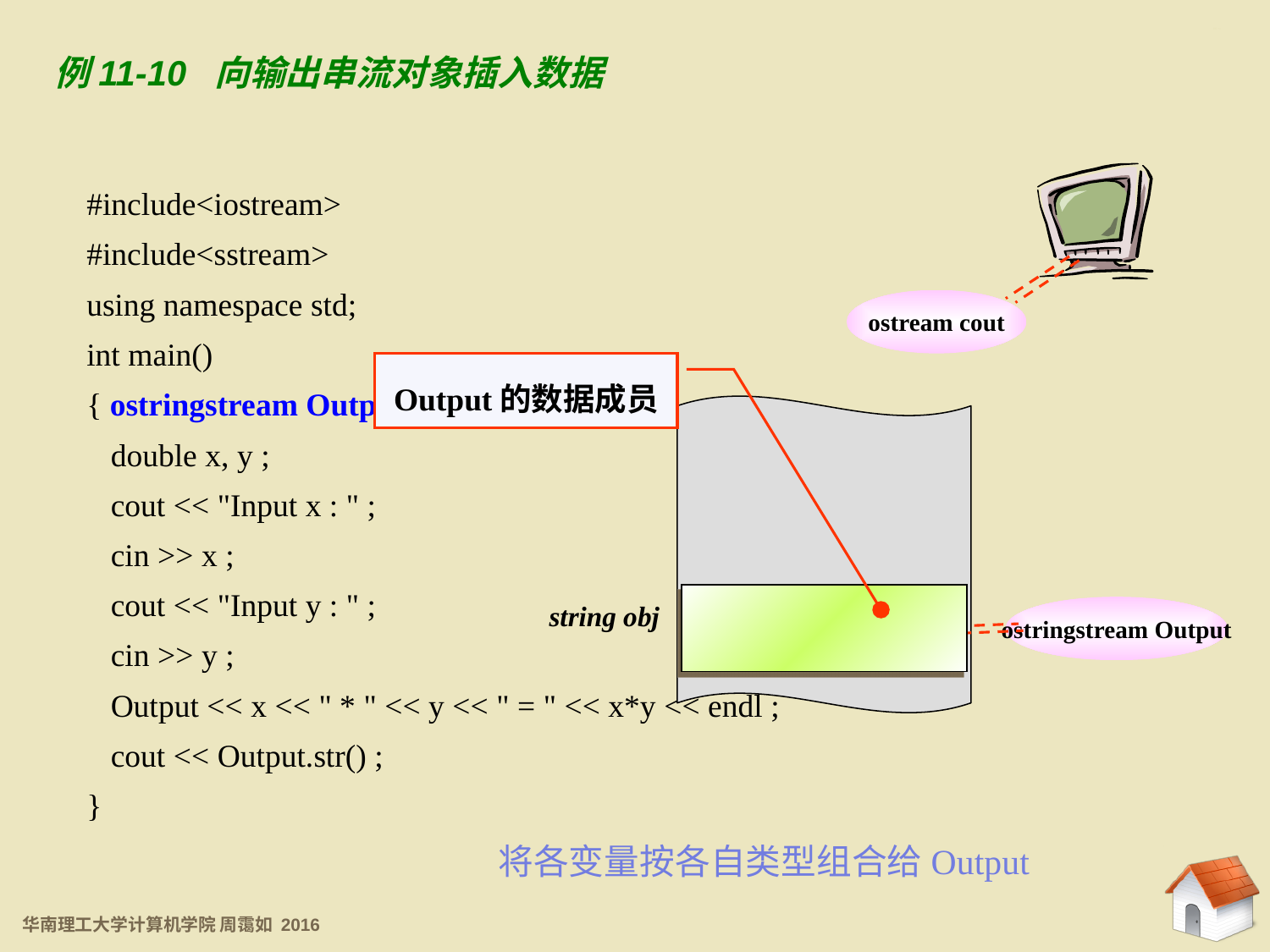

11.4  串流
例11-10  向输出串流对象插入数据

#include<iostream>
#include<sstream>
using namespace std;
int main()
{ ostringstream Output ;
   double x, y ;
   cout << "Input x : " ;
   cin >> x ;
   cout << "Input y : " ;
   cin >> y ;
   Output << x << " * " << y << " = " << x*y << endl ;
   cout << Output.str() ;
}

ostream cout
Output的数据成员

string obj
ostringstream Output

将各变量按各自类型组合给Output